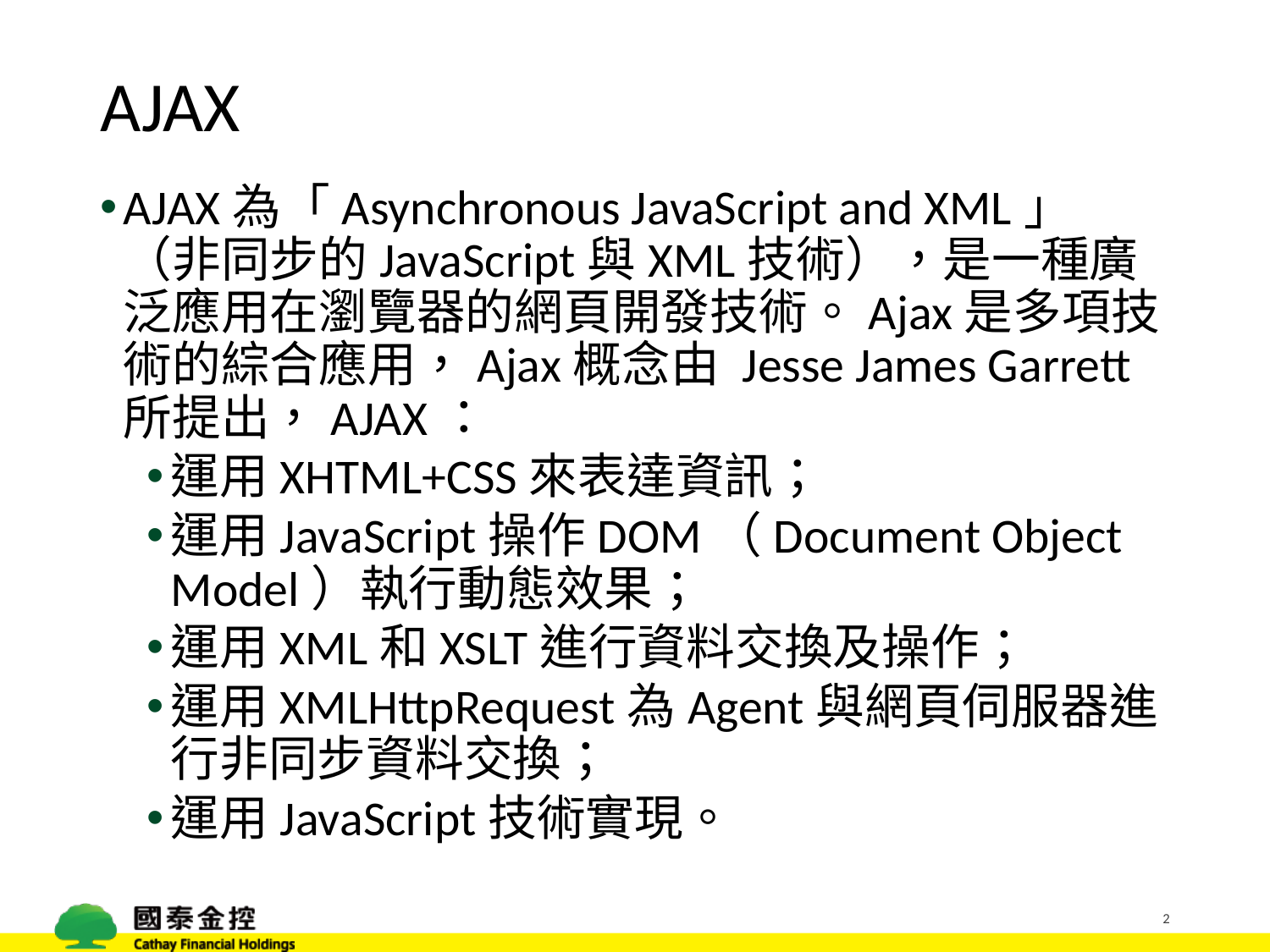

# AJAX
AJAX為「Asynchronous JavaScript and XML」（非同步的JavaScript與XML技術），是一種廣泛應用在瀏覽器的網頁開發技術。Ajax是多項技術的綜合應用，Ajax概念由 Jesse James Garrett 所提出，AJAX：
運用XHTML+CSS來表達資訊；
運用JavaScript操作DOM（Document Object Model）執行動態效果；
運用XML和XSLT進行資料交換及操作；
運用XMLHttpRequest為Agent與網頁伺服器進行非同步資料交換；
運用JavaScript技術實現。